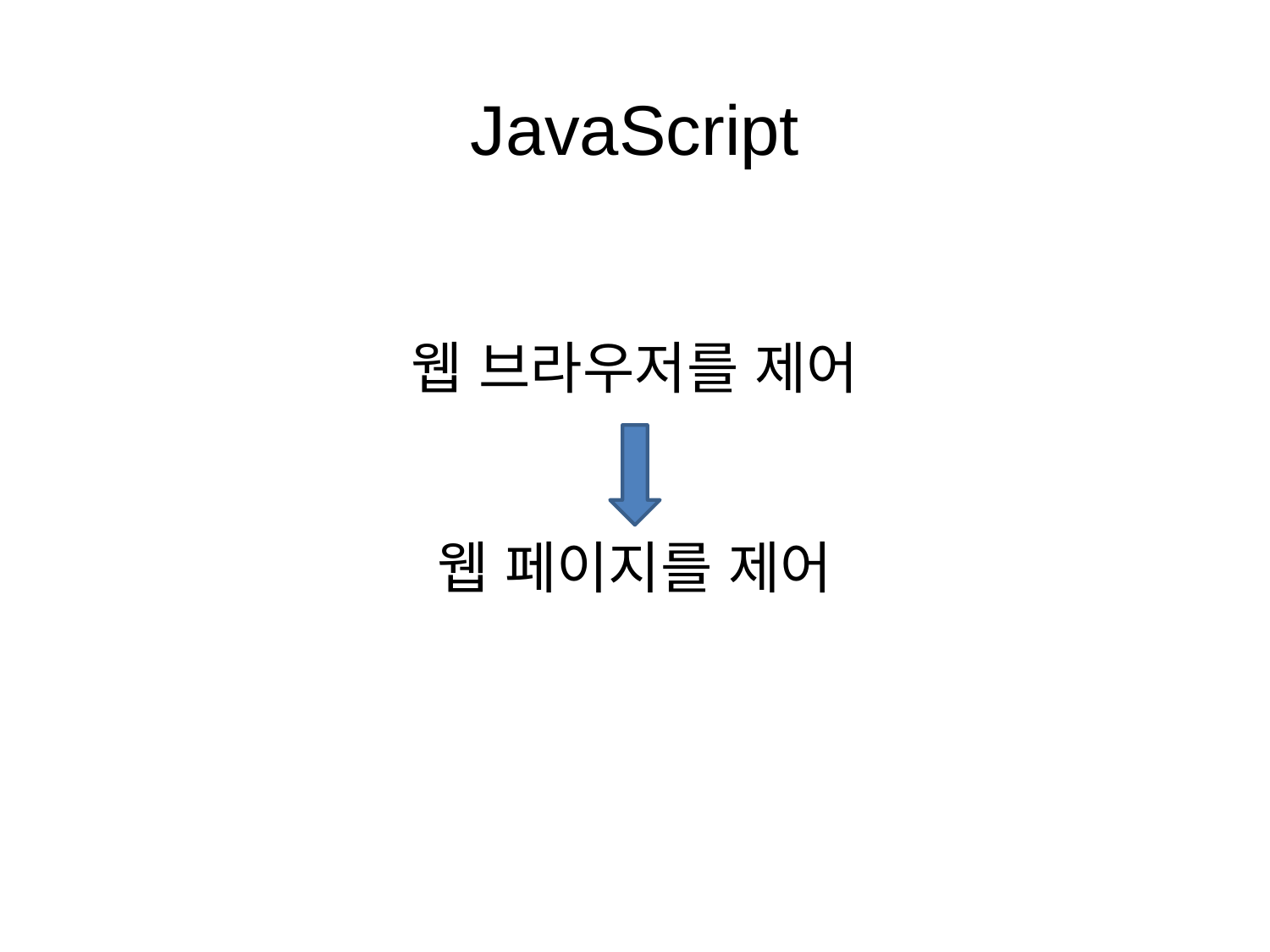

# JavaScript
웹 브라우저를 제어

웹 페이지를 제어